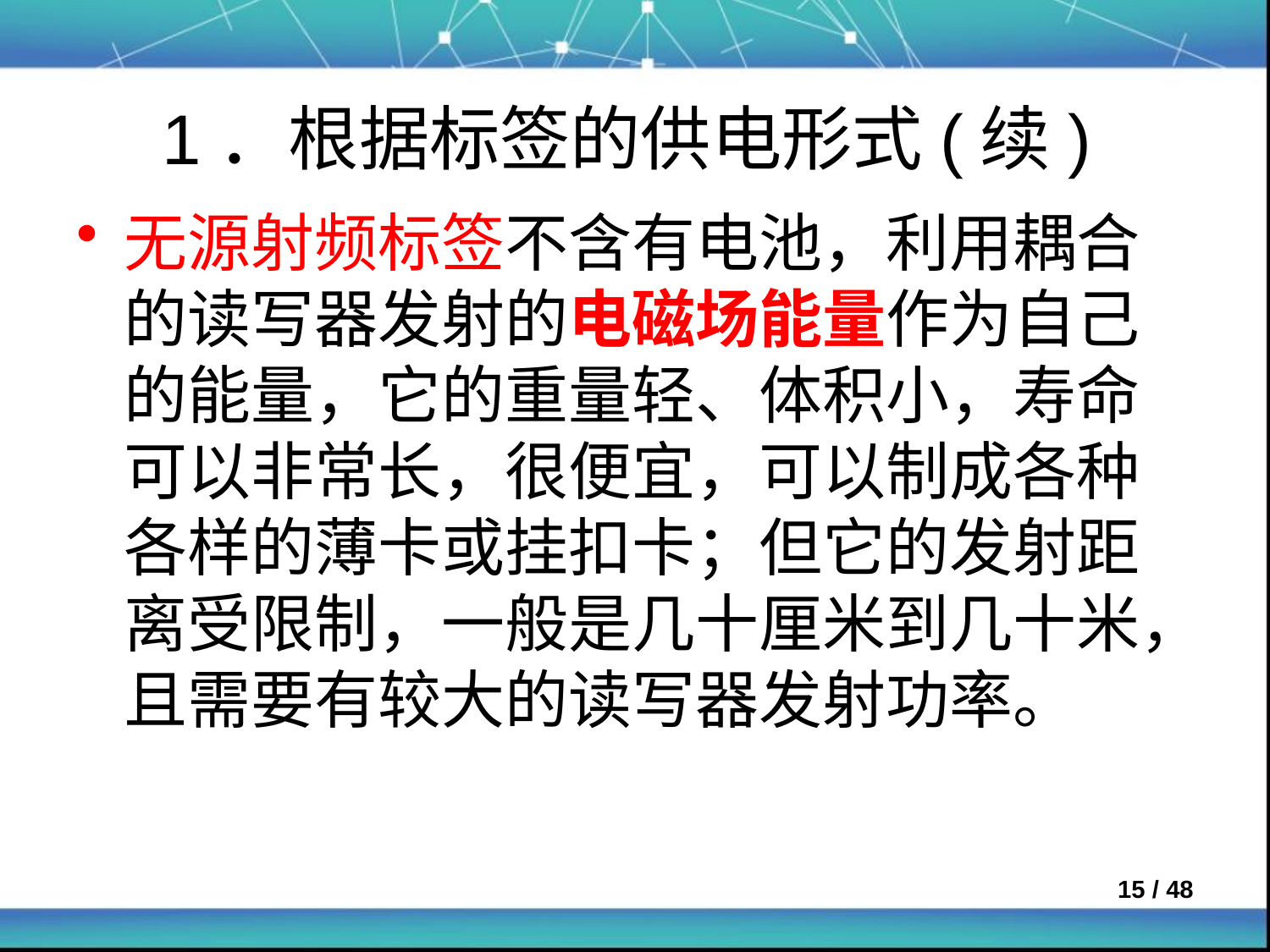

# 1．根据标签的供电形式(续)
无源射频标签不含有电池，利用耦合的读写器发射的电磁场能量作为自己的能量，它的重量轻、体积小，寿命可以非常长，很便宜，可以制成各种各样的薄卡或挂扣卡；但它的发射距离受限制，一般是几十厘米到几十米，且需要有较大的读写器发射功率。
15 / 48